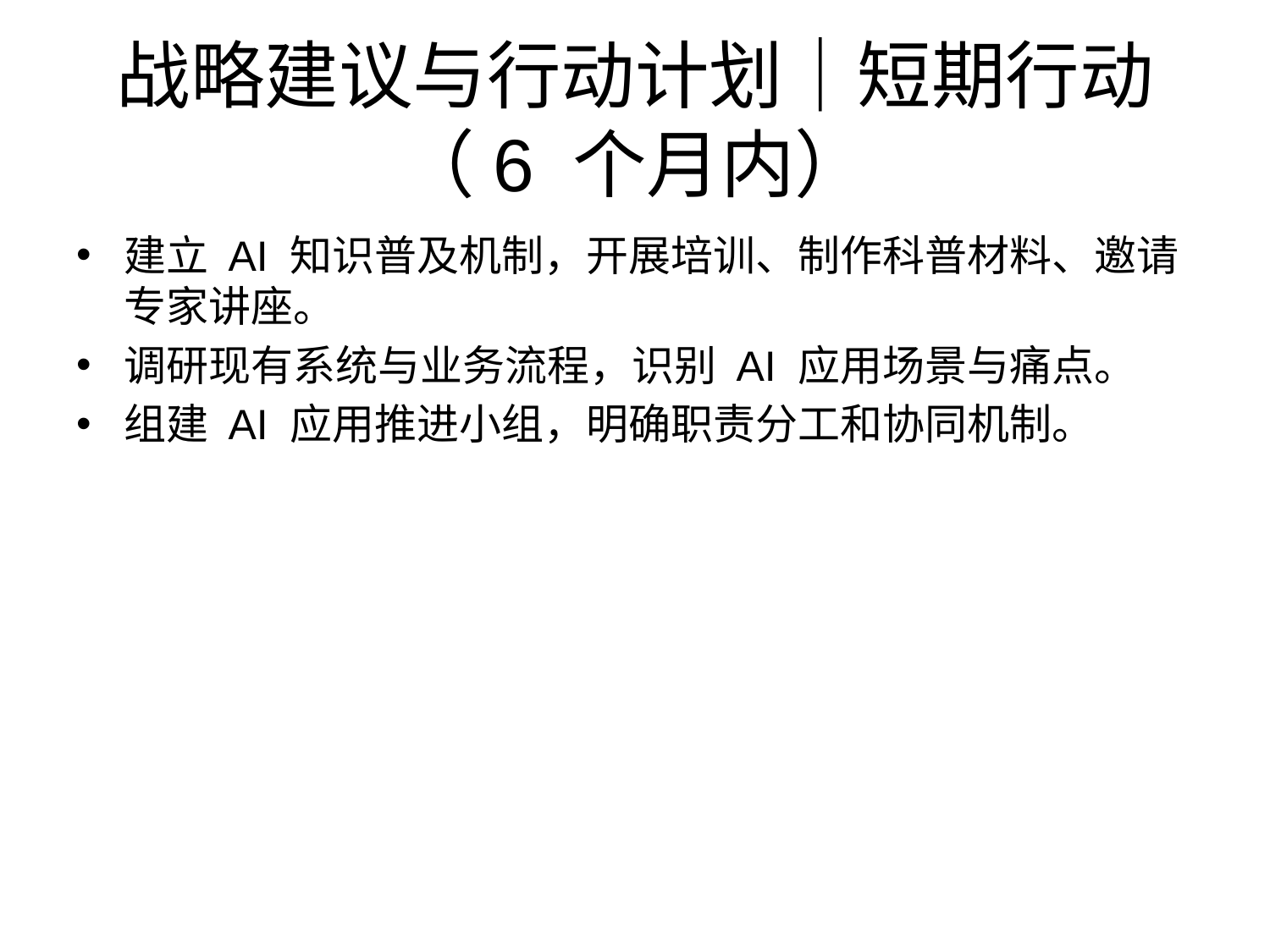

# 战略建议与行动计划｜短期行动（6 个月内）
建立 AI 知识普及机制，开展培训、制作科普材料、邀请专家讲座。
调研现有系统与业务流程，识别 AI 应用场景与痛点。
组建 AI 应用推进小组，明确职责分工和协同机制。